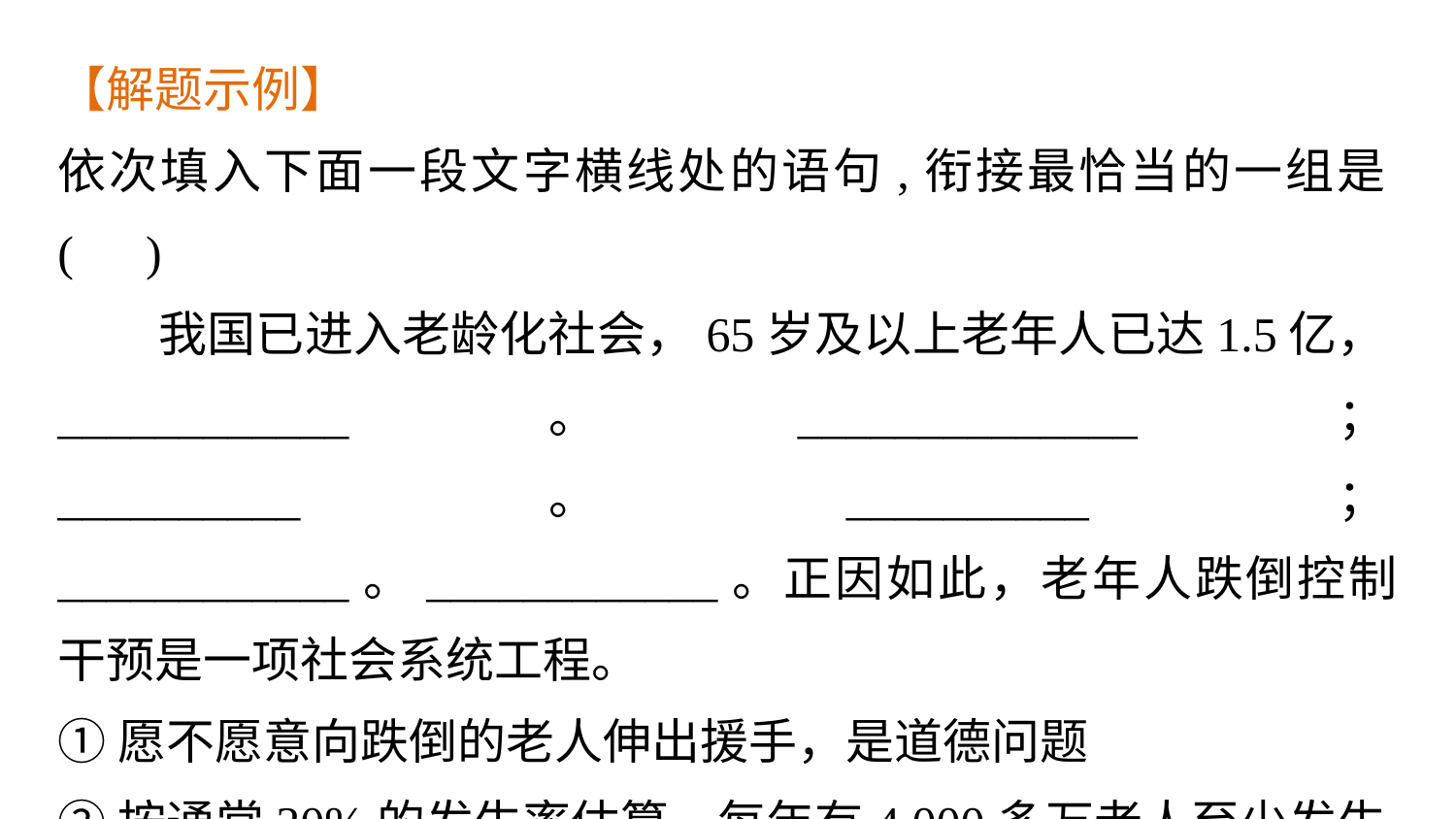

【解题示例】
依次填入下面一段文字横线处的语句,衔接最恰当的一组是(　)
        我国已进入老龄化社会，65岁及以上老年人已达1.5亿，____________。______________；__________。__________；____________。____________。正因如此，老年人跌倒控制干预是一项社会系统工程。
①愿不愿意向跌倒的老人伸出援手，是道德问题
②按通常30%的发生率估算，每年有4 000多万老人至少发生1次跌倒